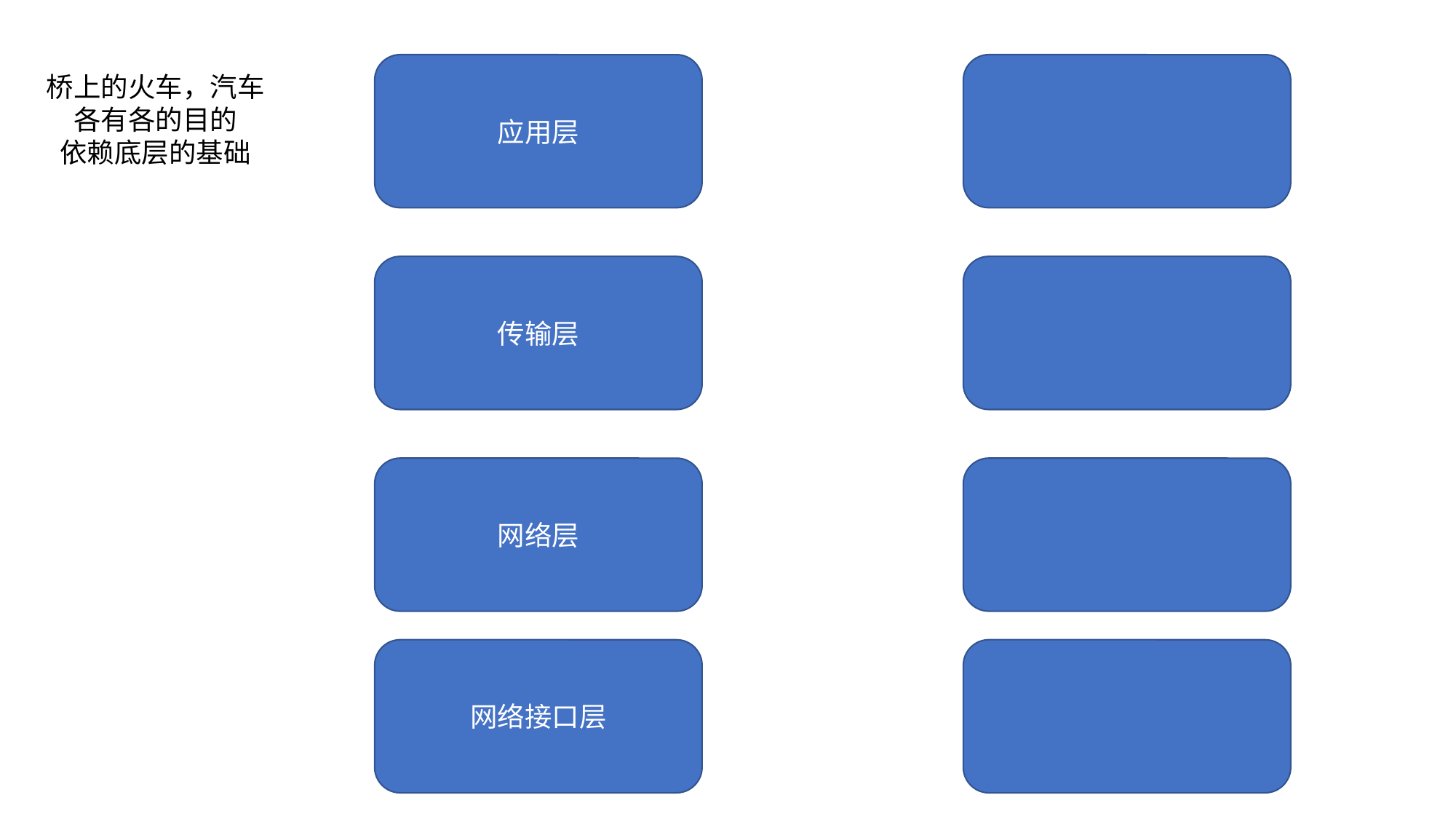

应用层

桥上的火车，汽车
各有各的目的
依赖底层的基础
传输层

网络层

网络接口层